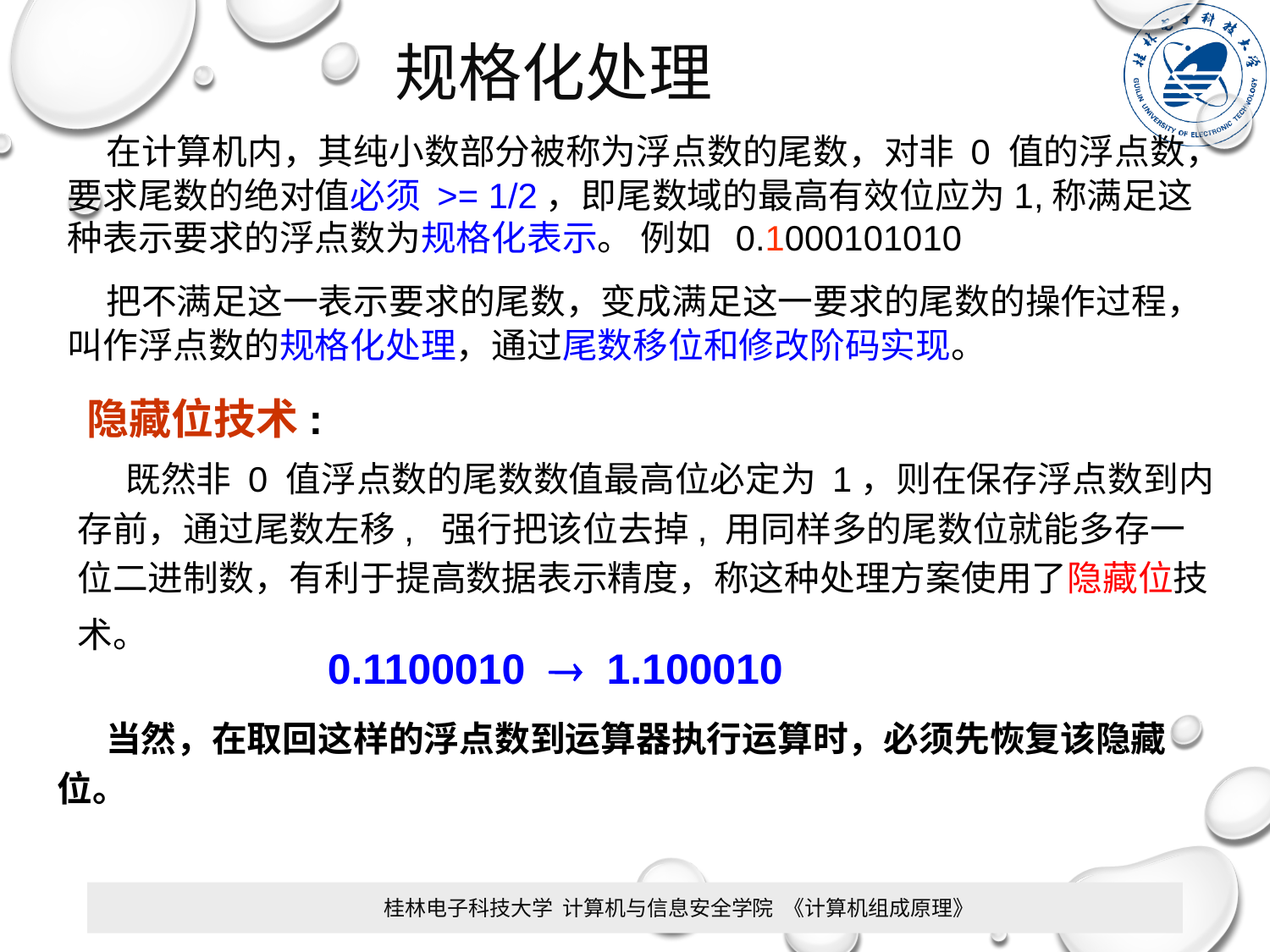

规格化处理
   在计算机内，其纯小数部分被称为浮点数的尾数，对非 0 值的浮点数，要求尾数的绝对值必须 >= 1/2，即尾数域的最高有效位应为1,称满足这种表示要求的浮点数为规格化表示。 例如  0.1000101010
   把不满足这一表示要求的尾数，变成满足这一要求的尾数的操作过程，叫作浮点数的规格化处理，通过尾数移位和修改阶码实现。
隐藏位技术:
    既然非 0 值浮点数的尾数数值最高位必定为 1，则在保存浮点数到内存前，通过尾数左移,  强行把该位去掉, 用同样多的尾数位就能多存一位二进制数，有利于提高数据表示精度，称这种处理方案使用了隐藏位技术。
0.1100010  →  1.100010
    当然，在取回这样的浮点数到运算器执行运算时，必须先恢复该隐藏位。
桂林电子科技大学  计算机与信息安全学院  《计算机组成原理》

7